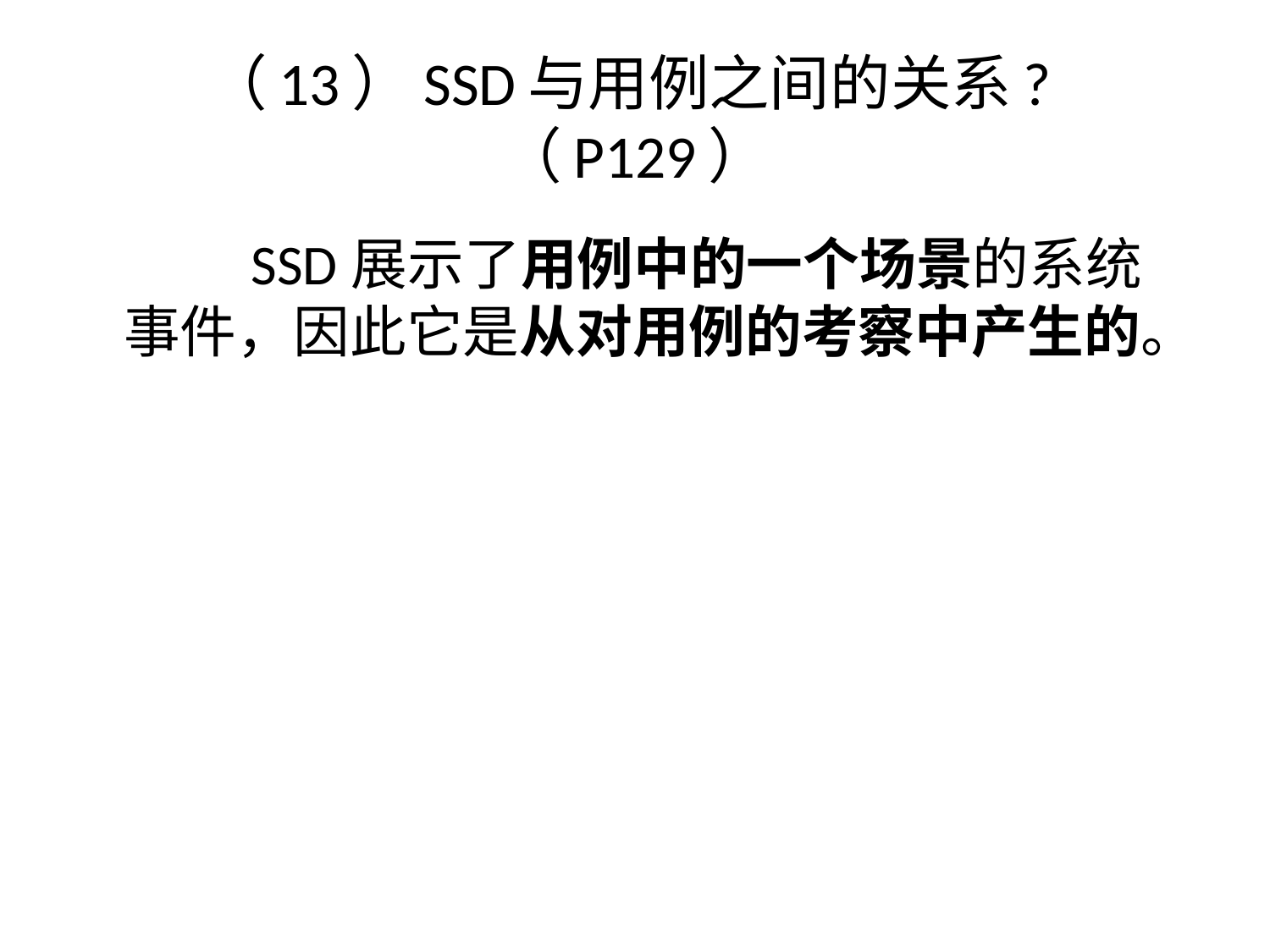

# （13）SSD与用例之间的关系?（P129）
		SSD展示了用例中的一个场景的系统事件，因此它是从对用例的考察中产生的。